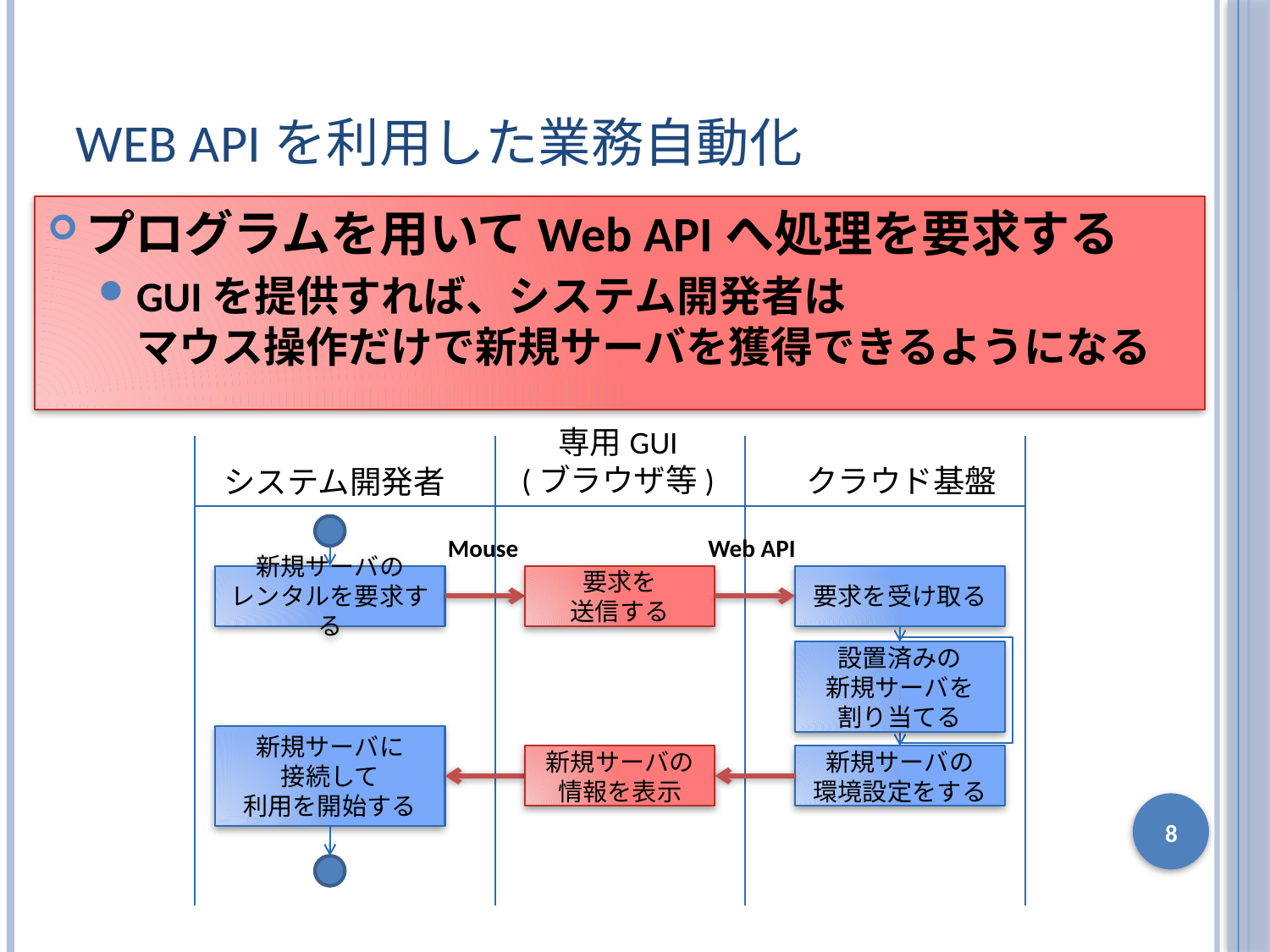

# Web APIを利用した業務自動化
プログラムを用いてWeb APIへ処理を要求する
GUIを提供すれば、システム開発者は
マウス操作だけで新規サーバを獲得できるようになる
専用GUI
(ブラウザ等)
クラウド基盤
システム開発者

Mouse
Web API
新規サーバの
レンタルを要求する
要求を
送信する
要求を受け取る
設置済みの
新規サーバを
割り当てる
新規サーバに
接続して
利用を開始する
新規サーバの
情報を表示
新規サーバの
環境設定をする
8